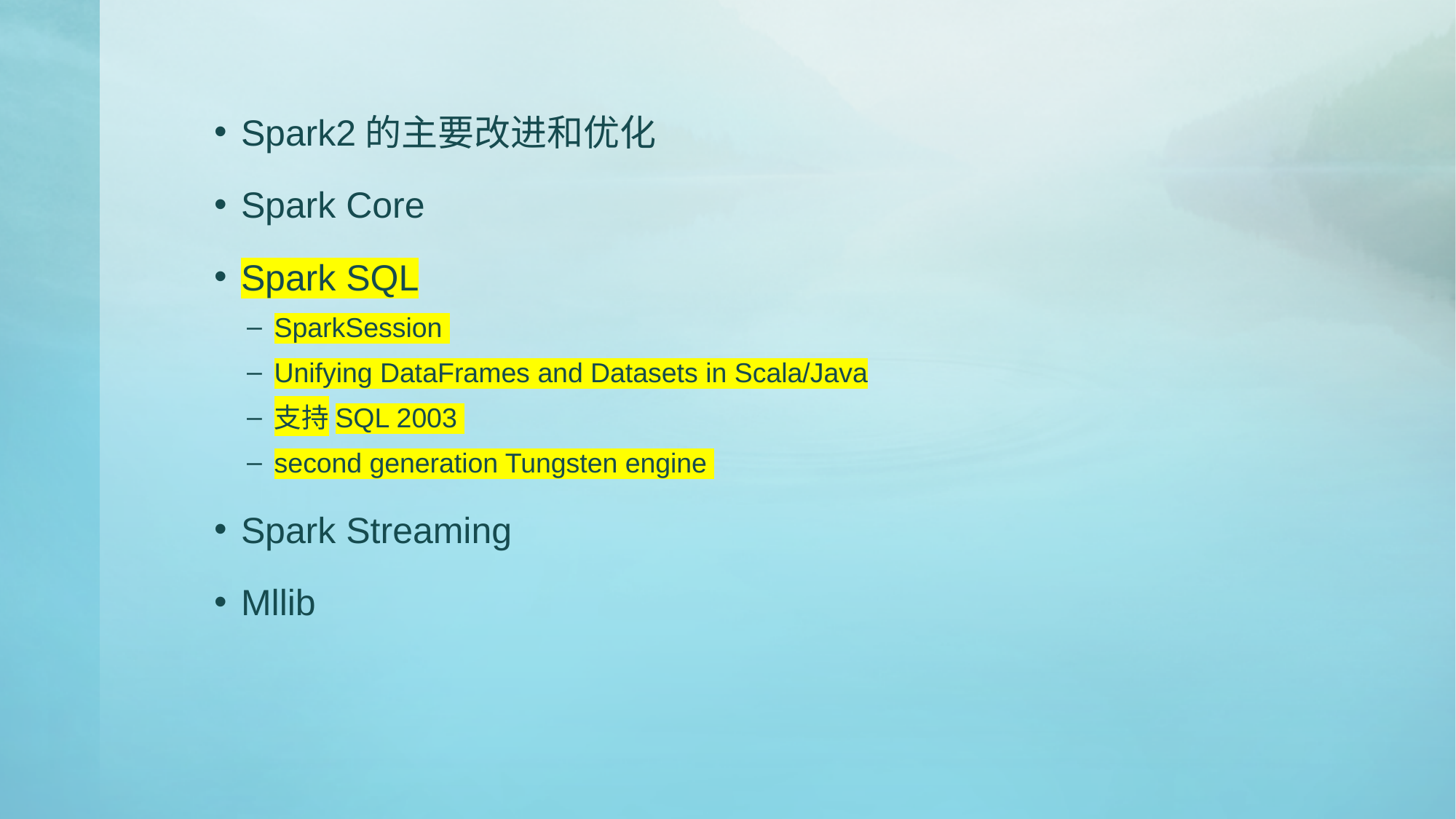

Spark2的主要改进和优化
Spark Core
Spark SQL
SparkSession
Unifying DataFrames and Datasets in Scala/Java
支持SQL 2003
second generation Tungsten engine
Spark Streaming
Mllib